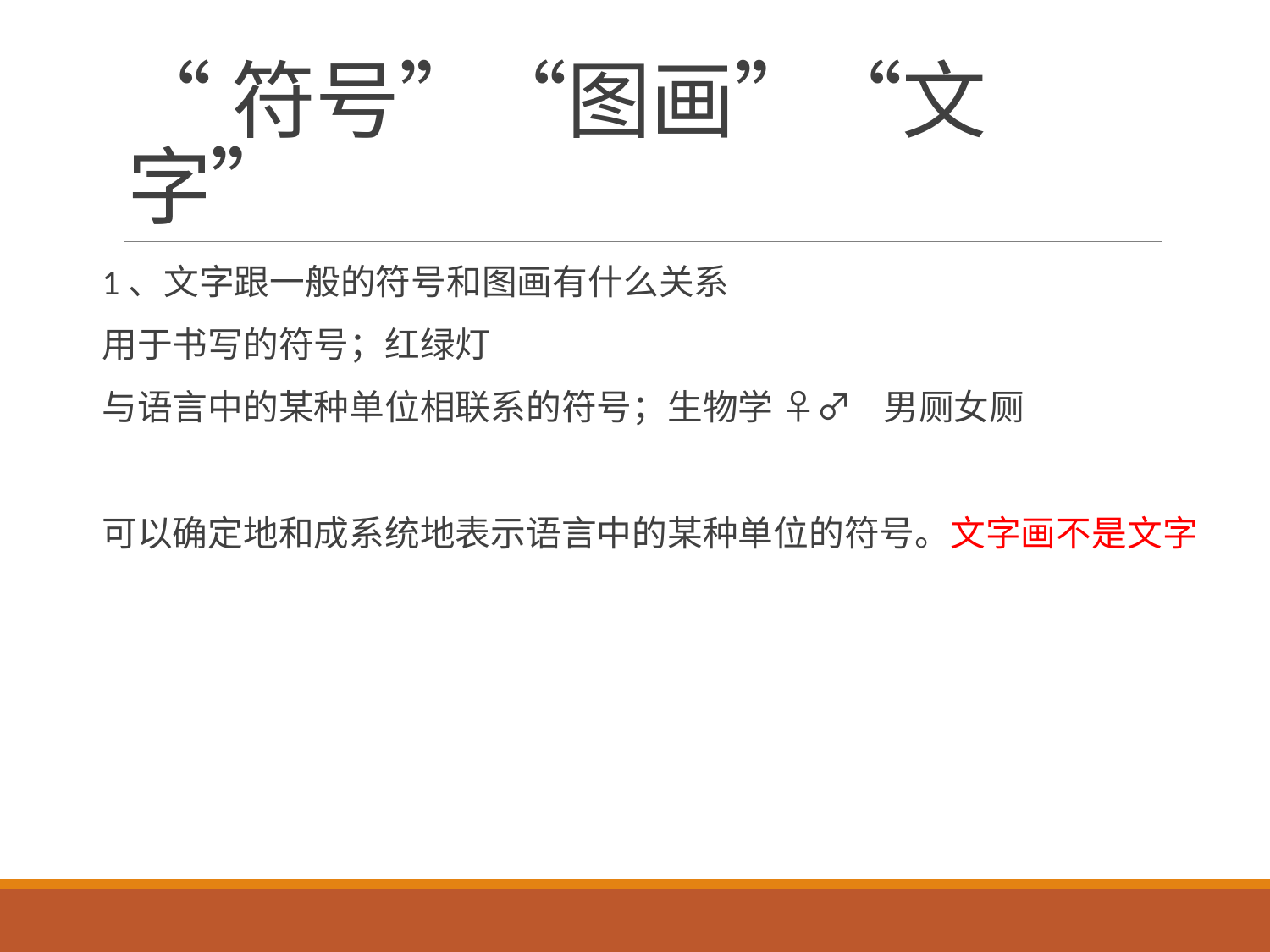

# “符号”“图画”“文字”
1、文字跟一般的符号和图画有什么关系
用于书写的符号；红绿灯
与语言中的某种单位相联系的符号；生物学 ♀♂    男厕女厕

可以确定地和成系统地表示语言中的某种单位的符号。文字画不是文字